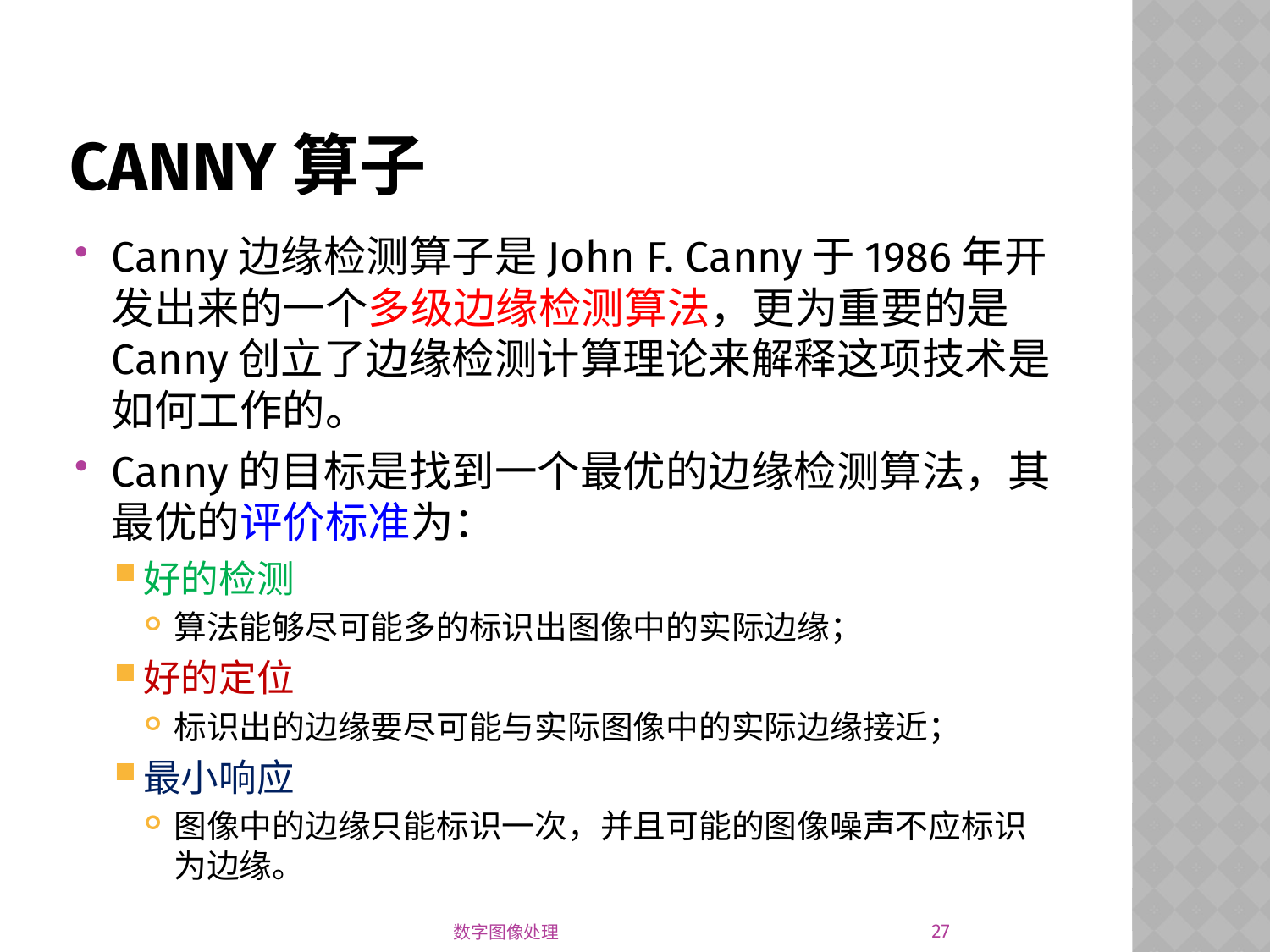

# Canny算子
Canny边缘检测算子是John F. Canny于1986年开发出来的一个多级边缘检测算法，更为重要的是Canny创立了边缘检测计算理论来解释这项技术是如何工作的。
Canny的目标是找到一个最优的边缘检测算法，其最优的评价标准为：
好的检测
算法能够尽可能多的标识出图像中的实际边缘；
好的定位
标识出的边缘要尽可能与实际图像中的实际边缘接近；
最小响应
图像中的边缘只能标识一次，并且可能的图像噪声不应标识为边缘。
27
数字图像处理